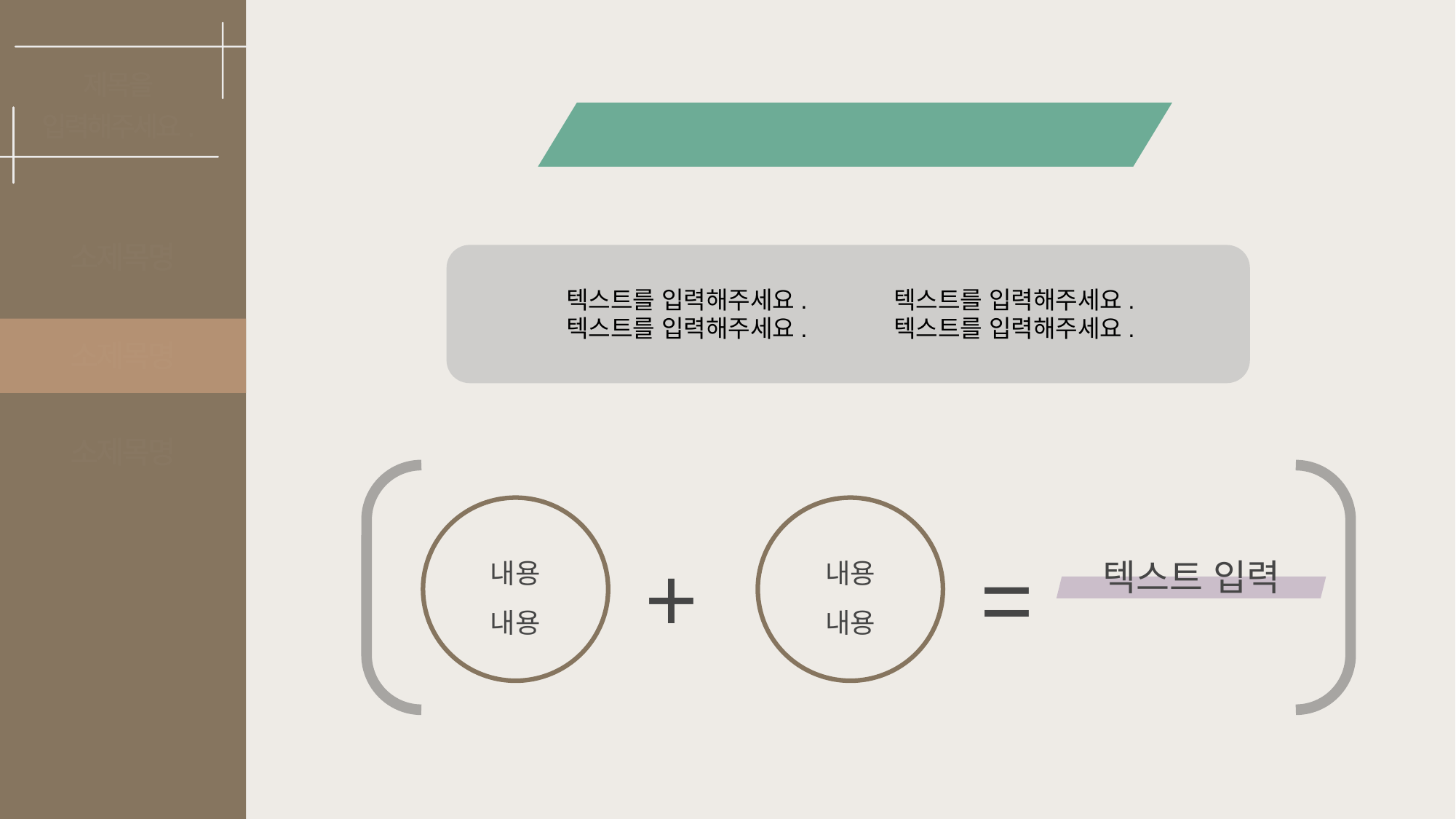

제목을

소제목을 입력해주세요.
입력해주세요.
소제목명

텍스트를 입력해주세요.	텍스트를 입력해주세요.
텍스트를 입력해주세요. 	텍스트를 입력해주세요.

소제목명
소제목명

내용
내용
내용
내용
+
=
텍스트 입력